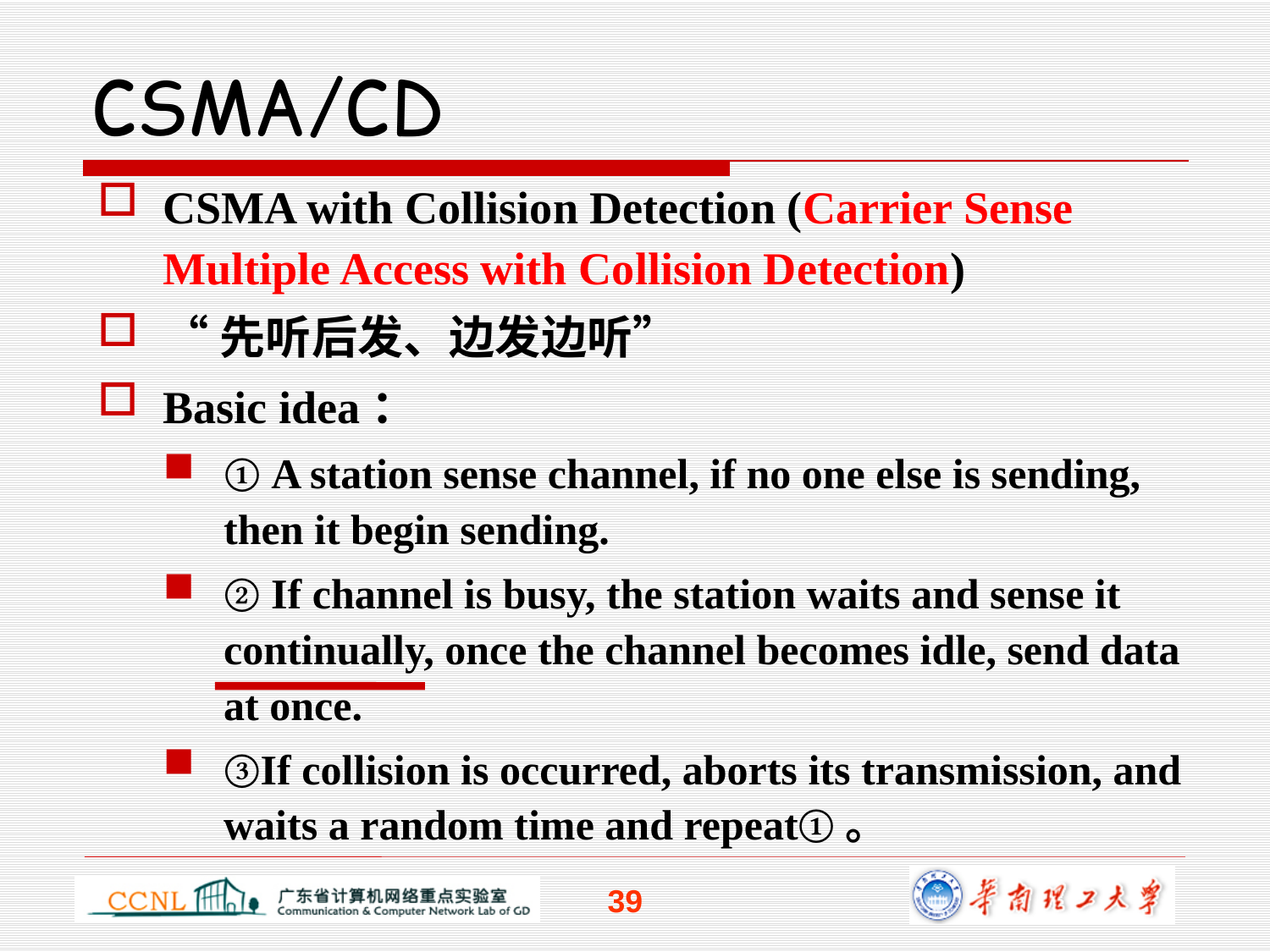

# CSMA/CD
CSMA with Collision Detection (Carrier Sense Multiple Access with Collision Detection)
“先听后发、边发边听”
Basic idea：
① A station sense channel, if no one else is sending, then it begin sending.
② If channel is busy, the station waits and sense it continually, once the channel becomes idle, send data at once.
③If collision is occurred, aborts its transmission, and waits a random time and repeat①。